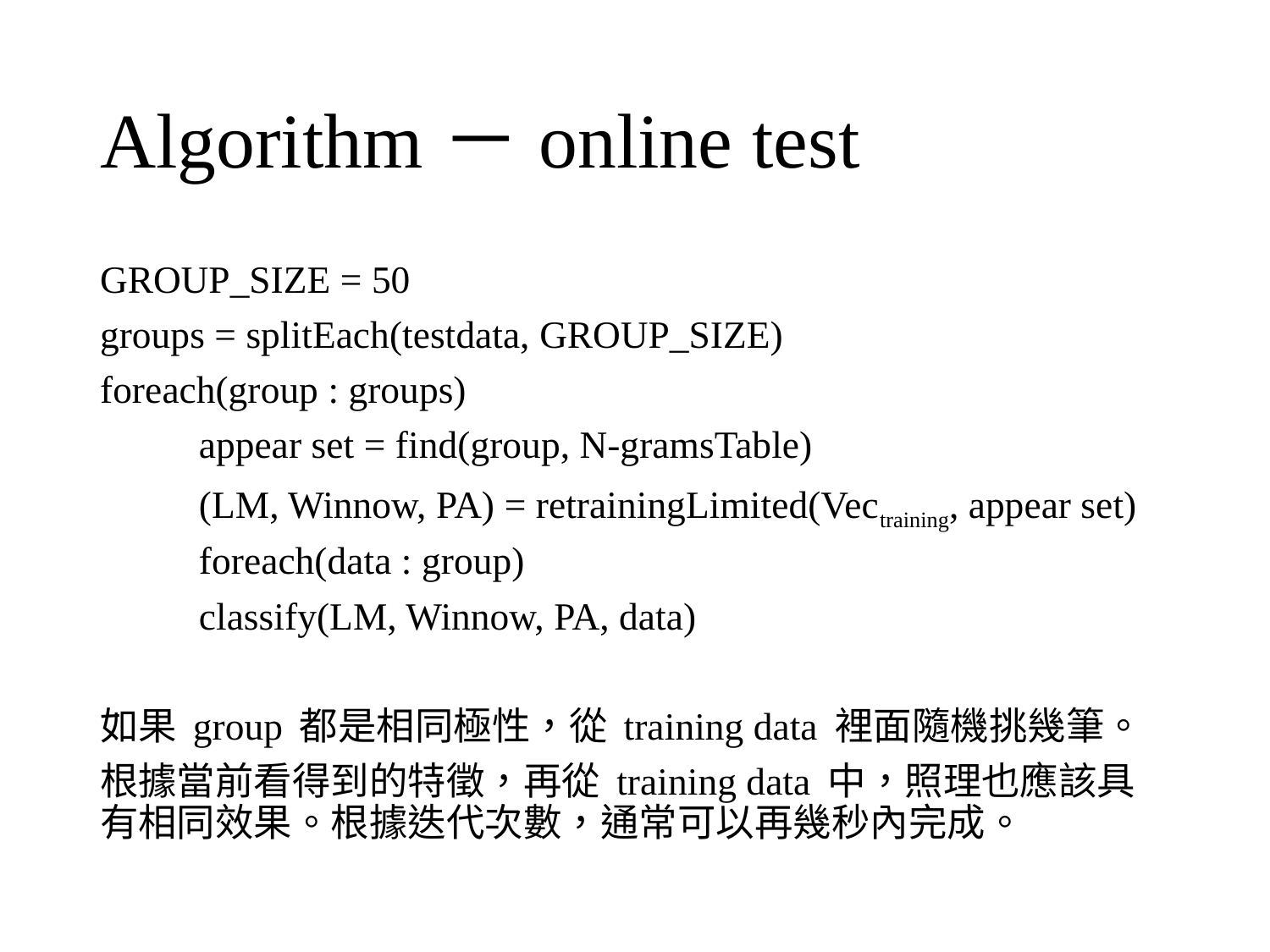

# Algorithm－online test
GROUP_SIZE = 50
groups = splitEach(testdata, GROUP_SIZE)
foreach(group : groups)
	appear set = find(group, N-gramsTable)
	(LM, Winnow, PA) = retrainingLimited(Vectraining, appear set)
	foreach(data : group)
		classify(LM, Winnow, PA, data)

如果 group 都是相同極性，從 training data 裡面隨機挑幾筆。
根據當前看得到的特徵，再從 training data 中，照理也應該具有相同效果。根據迭代次數，通常可以再幾秒內完成。